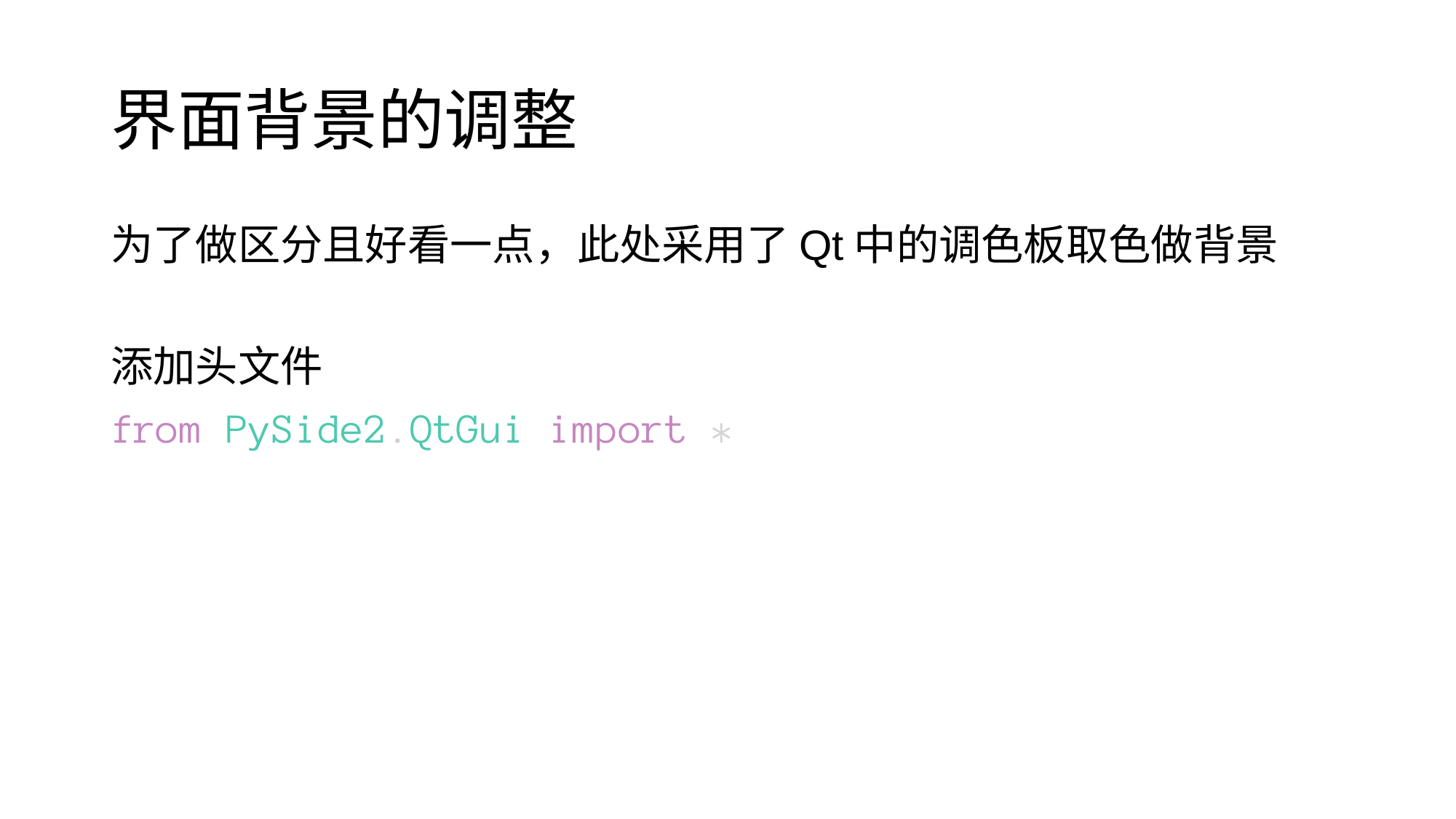

# 界面背景的调整
为了做区分且好看一点，此处采用了Qt中的调色板取色做背景

添加头文件
from PySide2.QtGui import *